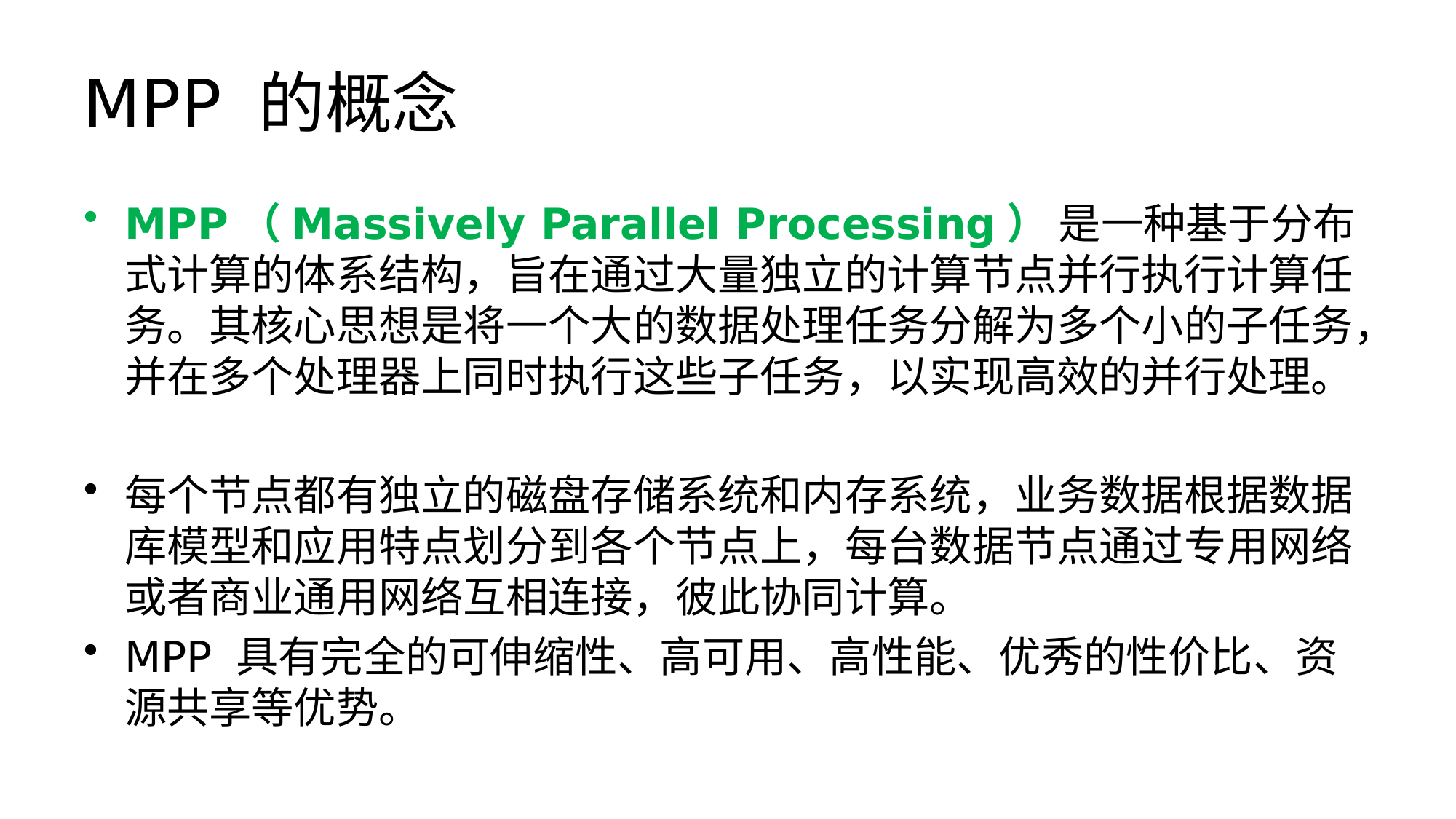

# MPP 的概念
MPP（Massively Parallel Processing） 是⼀种基于分布式计算的体系结构，旨在通过⼤量独⽴的计算节点并⾏执⾏计算任务。其核⼼思想是将⼀个⼤的数据处理任务分解为多个⼩的⼦任务，并在多个处理器上同时执⾏这些⼦任务，以实现⾼效的并⾏处理。

每个节点都有独⽴的磁盘存储系统和内存系统，业务数据根据数据库模型和应⽤特点划分到各个节点上，每台数据节点通过专⽤⽹络或者商业通⽤⽹络互相连接，彼此协同计算。
MPP 具有完全的可伸缩性、⾼可⽤、⾼性能、优秀的性价⽐、资源共享等优势。
47